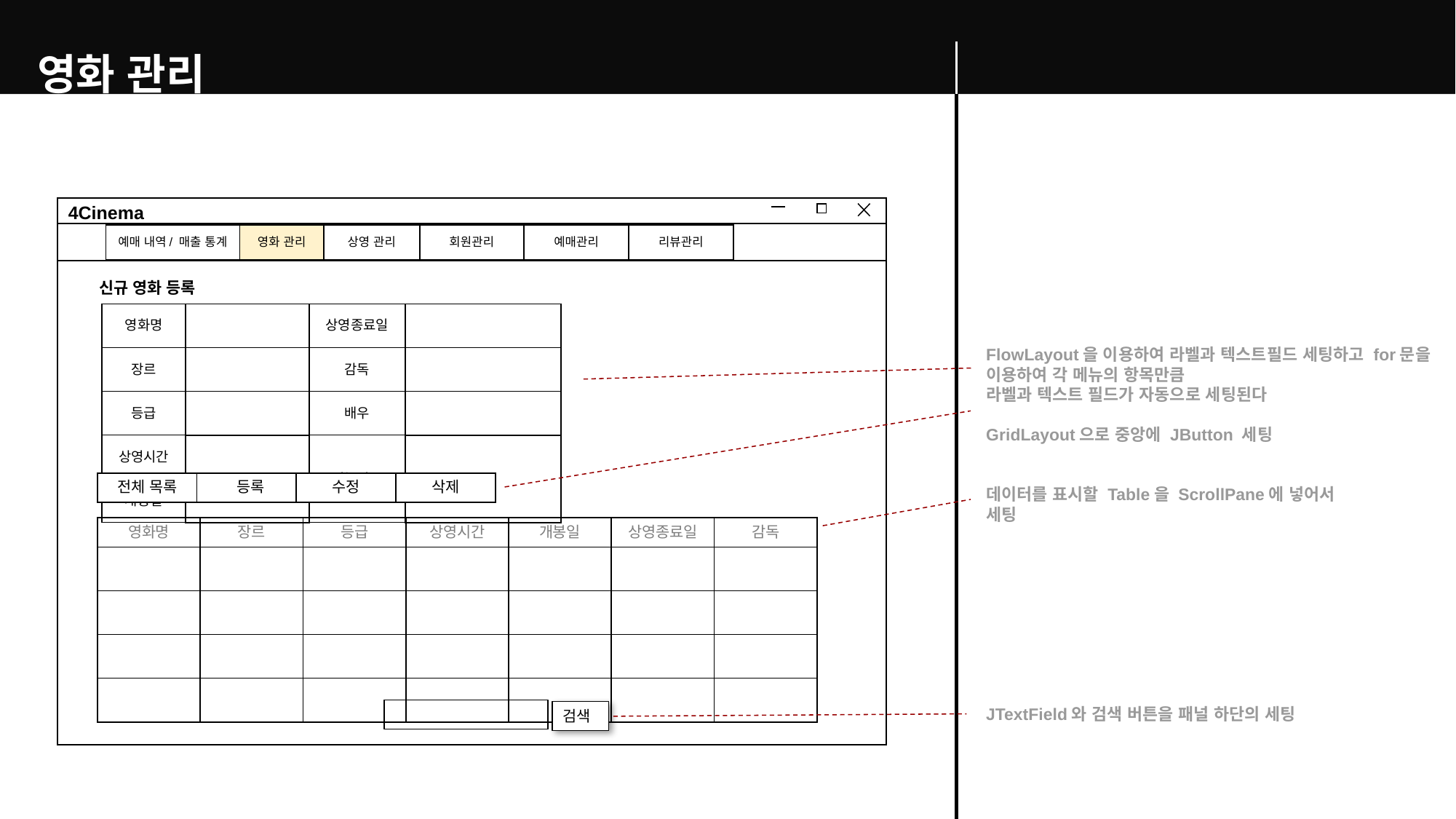

영화 관리
4Cinema

| 예매 내역/ 매출 통계 | 영화 관리 | 상영 관리 | 회원관리 | 예매관리 | 리뷰관리 |
| --- | --- | --- | --- | --- | --- |
신규 영화 등록
| 영화명 |  | 상영종료일 |  |
| --- | --- | --- | --- |
| 장르 |  | 감독 |  |
| 등급 |  | 배우 |  |
| 상영시간 |  | 시놉시스 |  |
| 개봉일 |  |  |  |
FlowLayout을 이용하여 라벨과 텍스트필드 세팅하고 for문을 이용하여 각 메뉴의 항목만큼
라벨과 텍스트 필드가 자동으로 세팅된다

GridLayout으로 중앙에 JButton 세팅

데이터를 표시할 Table을 ScrollPane에 넣어서
세팅

JTextField와 검색 버튼을 패널 하단의 세팅

| 전체 목록 | 등록 | 수정 | 삭제 |
| --- | --- | --- | --- |
| 영화명 | 장르 | 등급 | 상영시간 | 개봉일 | 상영종료일 | 감독 |
| --- | --- | --- | --- | --- | --- | --- |
|  |  |  |  |  |  |  |
|  |  |  |  |  |  |  |
|  |  |  |  |  |  |  |
|  |  |  |  |  |  |  |

검색